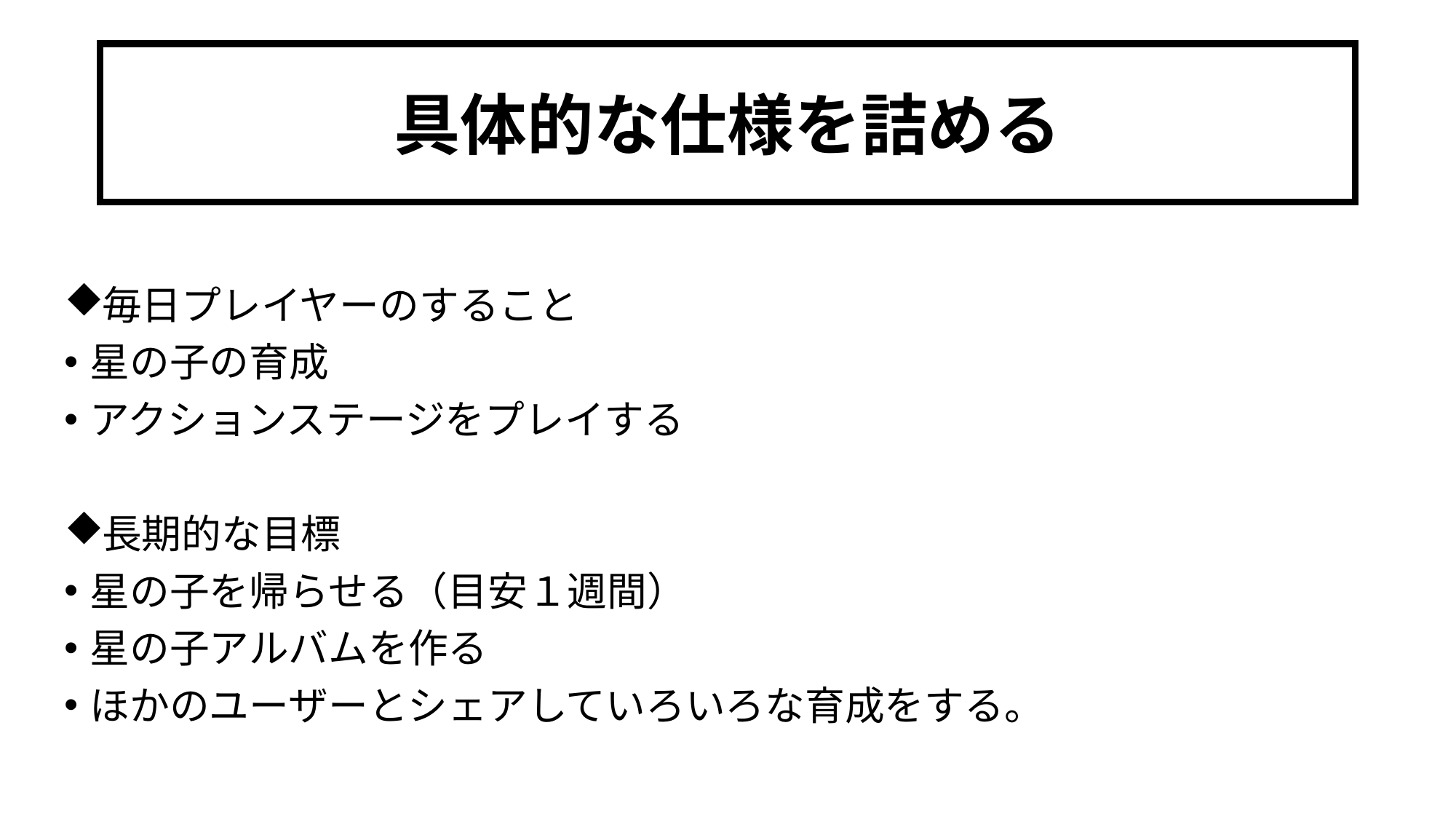

# 具体的な仕様を詰める

毎日プレイヤーのすること
星の子の育成
アクションステージをプレイする

長期的な目標
星の子を帰らせる（目安１週間）
星の子アルバムを作る
ほかのユーザーとシェアしていろいろな育成をする。